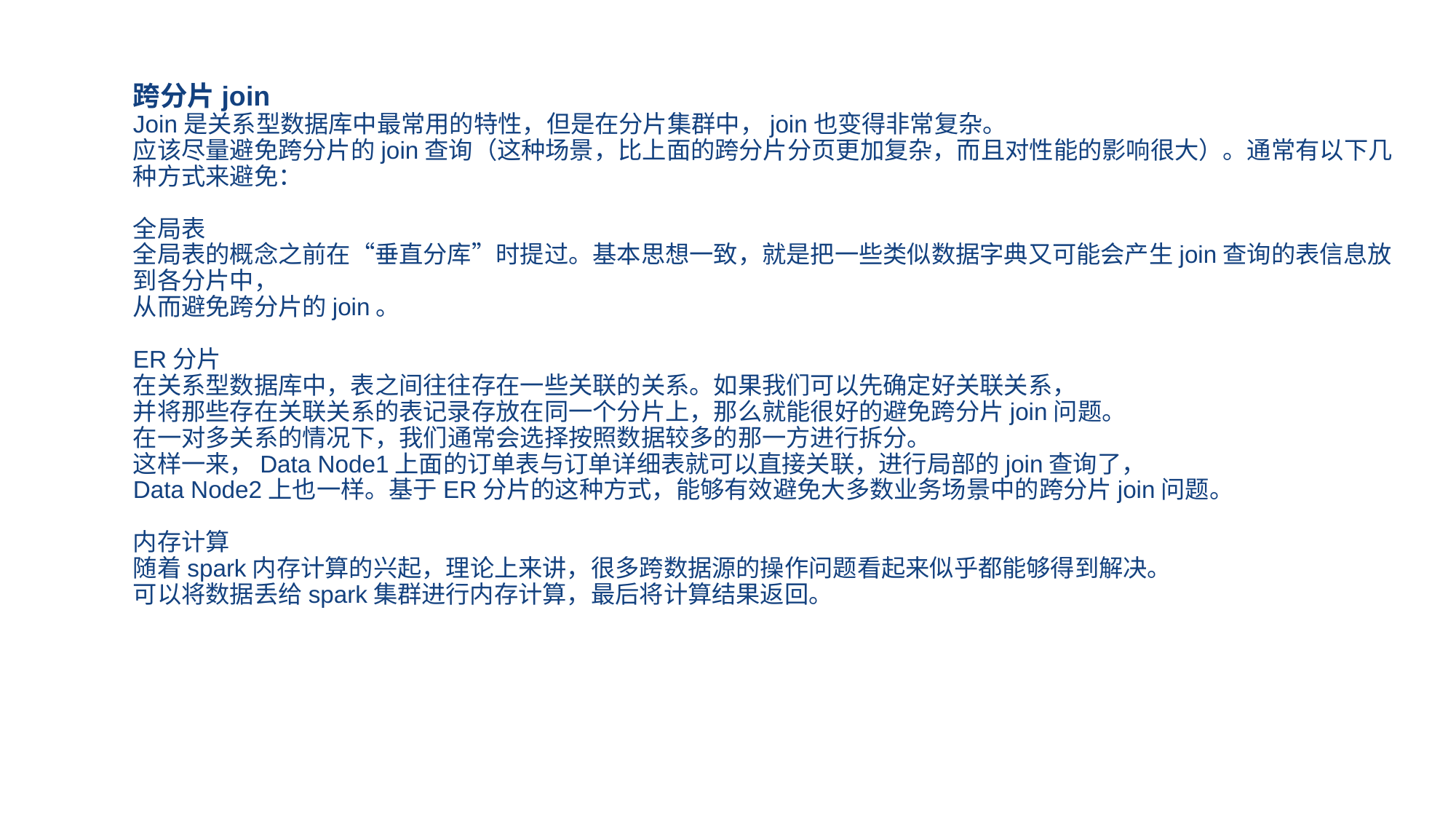

跨分片join
Join是关系型数据库中最常用的特性，但是在分片集群中，join也变得非常复杂。
应该尽量避免跨分片的join查询（这种场景，比上面的跨分片分页更加复杂，而且对性能的影响很大）。通常有以下几种方式来避免：

全局表
全局表的概念之前在“垂直分库”时提过。基本思想一致，就是把一些类似数据字典又可能会产生join查询的表信息放到各分片中，
从而避免跨分片的join。

ER分片
在关系型数据库中，表之间往往存在一些关联的关系。如果我们可以先确定好关联关系，
并将那些存在关联关系的表记录存放在同一个分片上，那么就能很好的避免跨分片join问题。
在一对多关系的情况下，我们通常会选择按照数据较多的那一方进行拆分。
这样一来，Data Node1上面的订单表与订单详细表就可以直接关联，进行局部的join查询了，
Data Node2上也一样。基于ER分片的这种方式，能够有效避免大多数业务场景中的跨分片join问题。

内存计算
随着spark内存计算的兴起，理论上来讲，很多跨数据源的操作问题看起来似乎都能够得到解决。
可以将数据丢给spark集群进行内存计算，最后将计算结果返回。